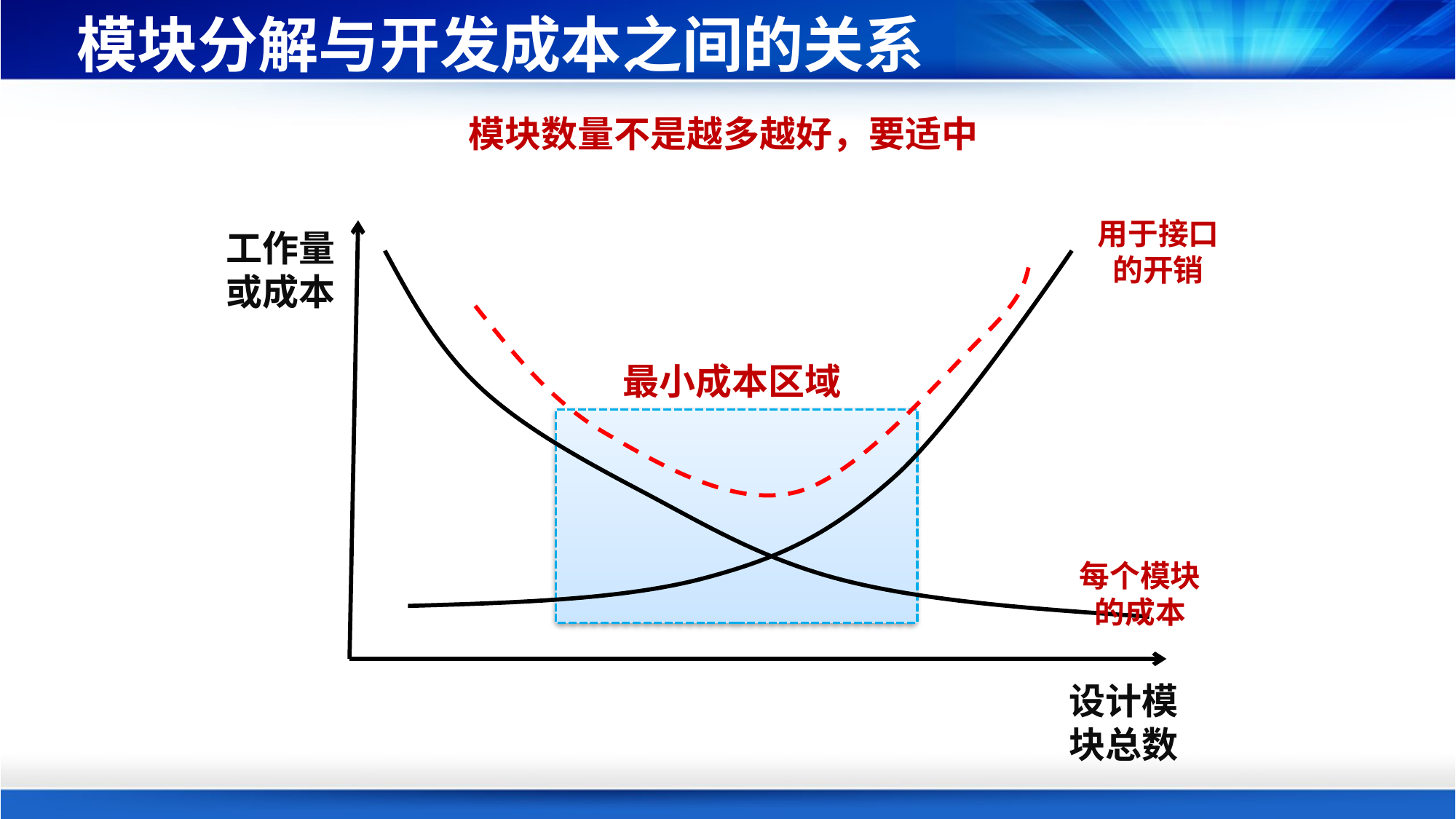

# 模块分解与开发成本之间的关系
模块数量不是越多越好，要适中
用于接口的开销
工作量或成本

最小成本区域

每个模块的成本
设计模块总数